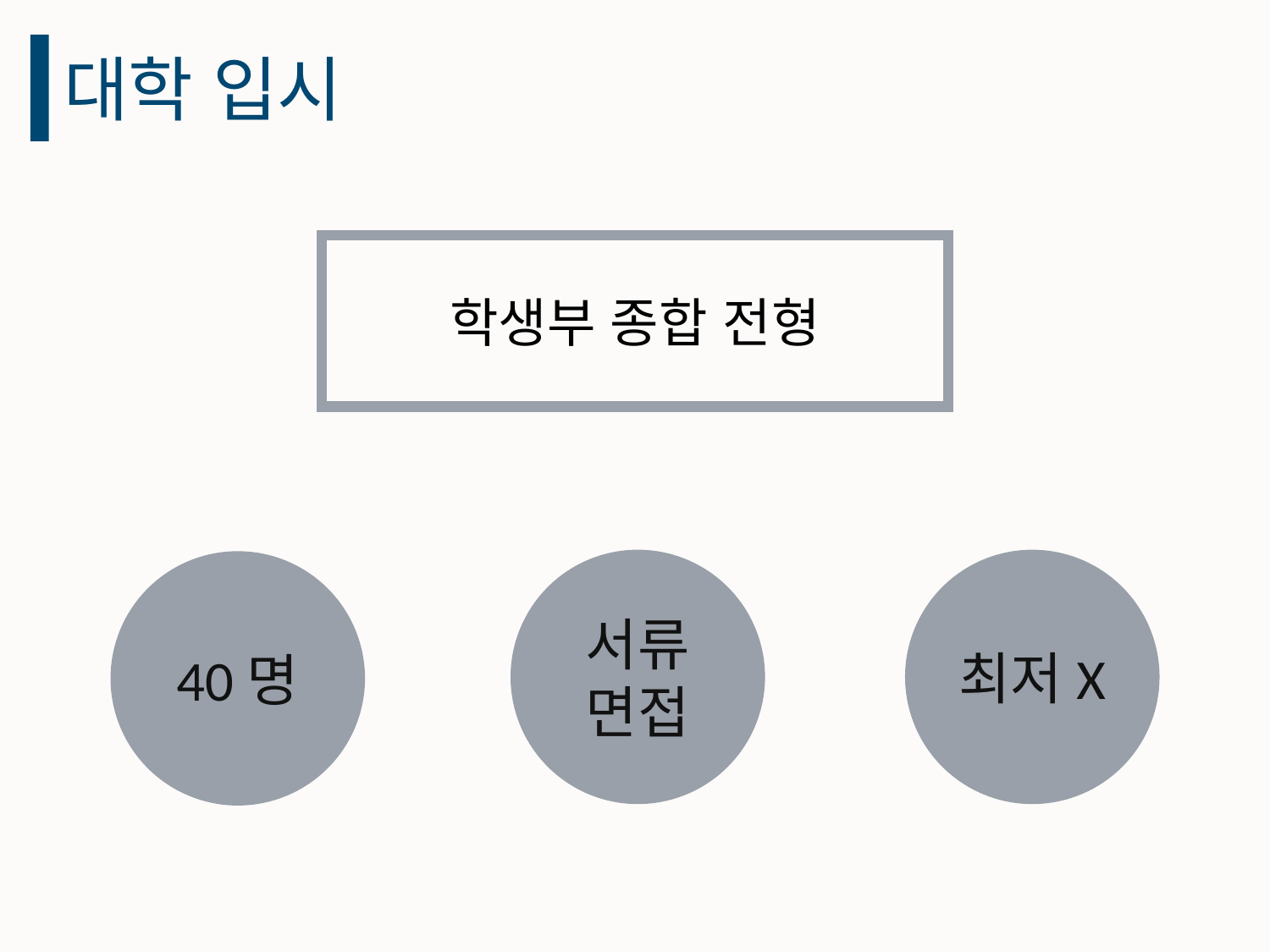

대학 입시
학생부 종합 전형
서류
면접
최저X
40명